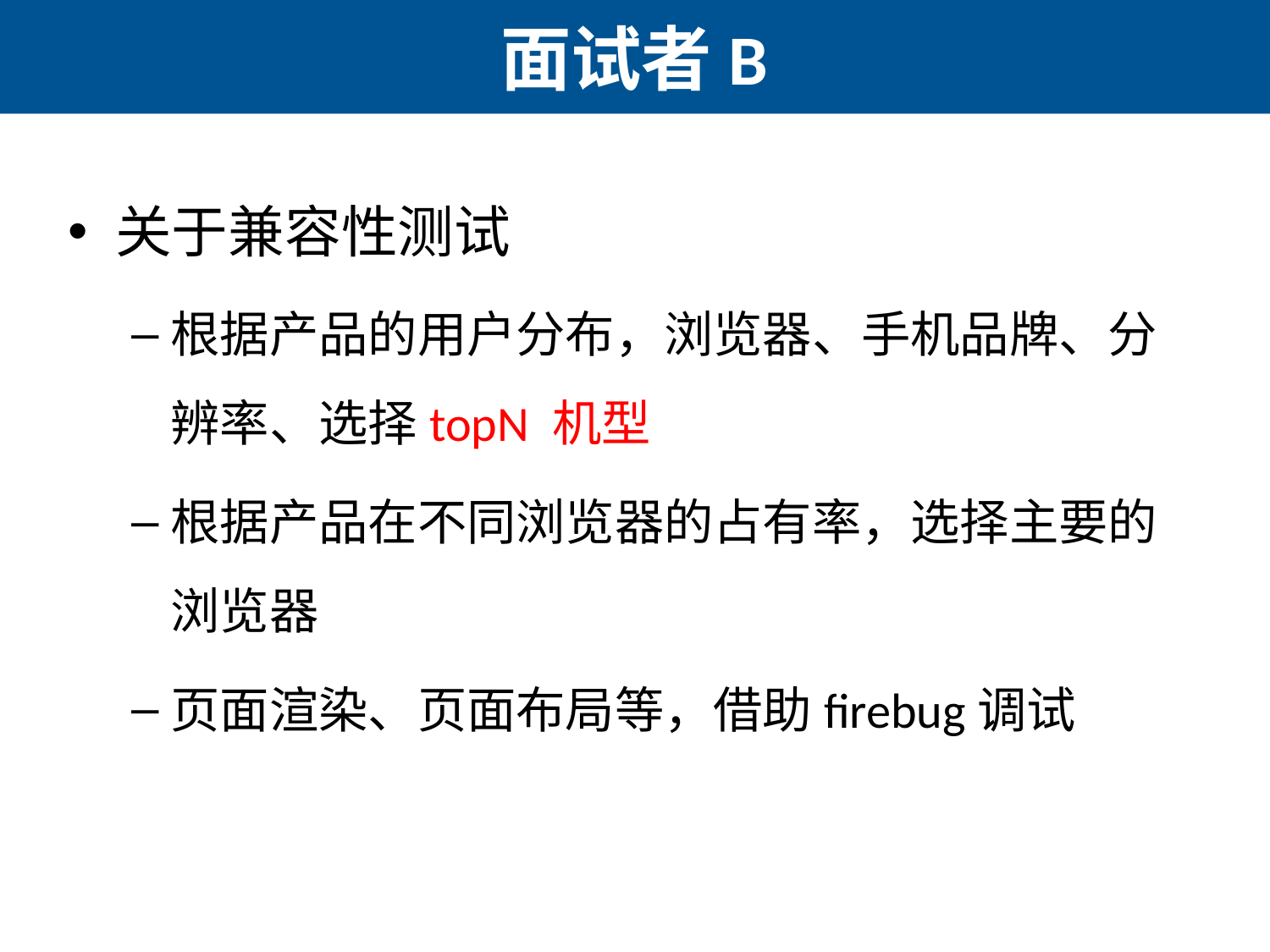

# 面试者B
关于兼容性测试
根据产品的用户分布，浏览器、手机品牌、分辨率、选择topN 机型
根据产品在不同浏览器的占有率，选择主要的浏览器
页面渲染、页面布局等，借助firebug调试